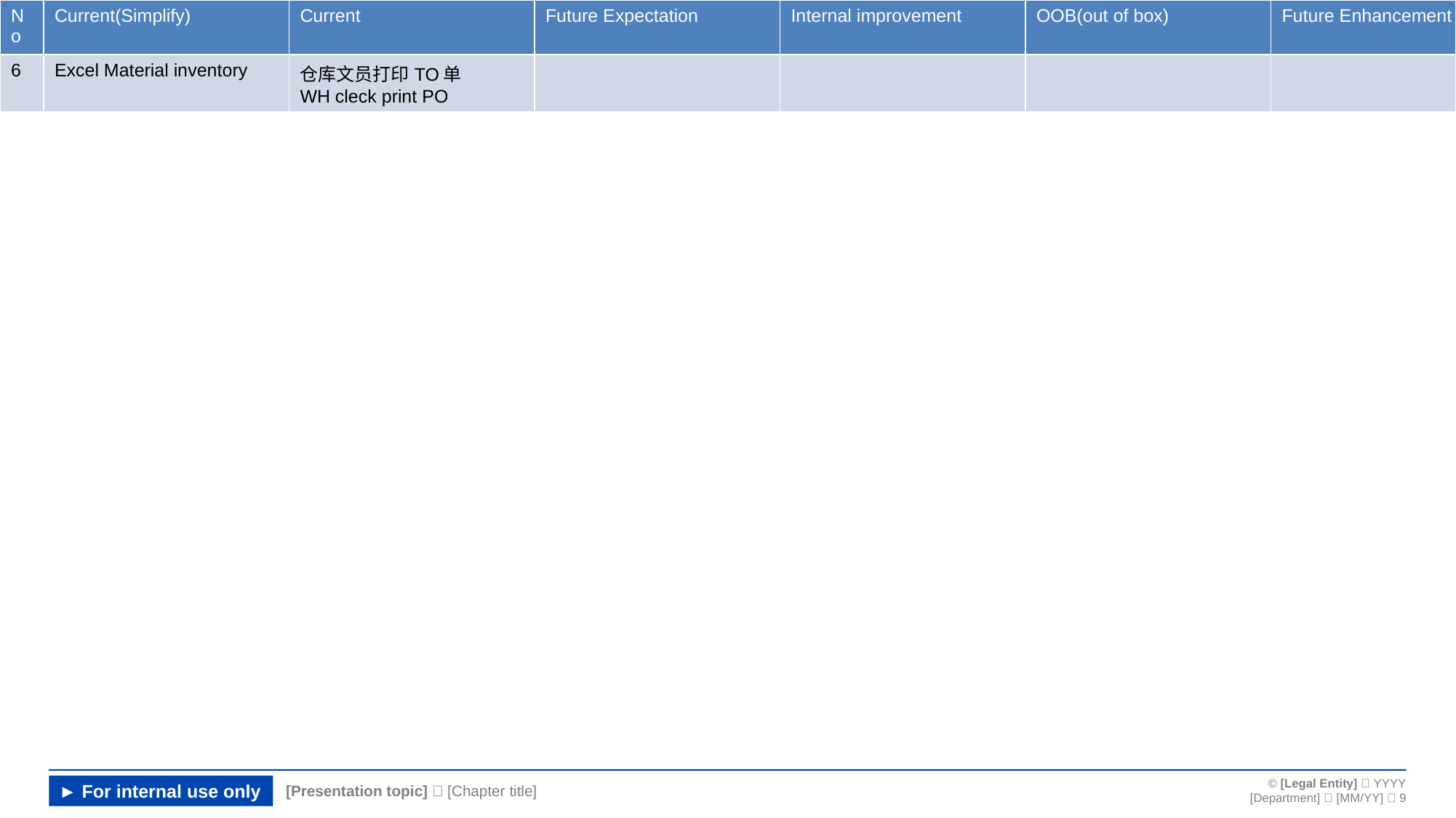

| No | Current(Simplify) | Current | Future Expectation | Internal improvement | OOB(out of box) | Future Enhancement |  |
| --- | --- | --- | --- | --- | --- | --- | --- |
| 6 | Excel Material inventory | 仓库文员打印TO单 WH cleck print PO |  |  |  |  |  |
#